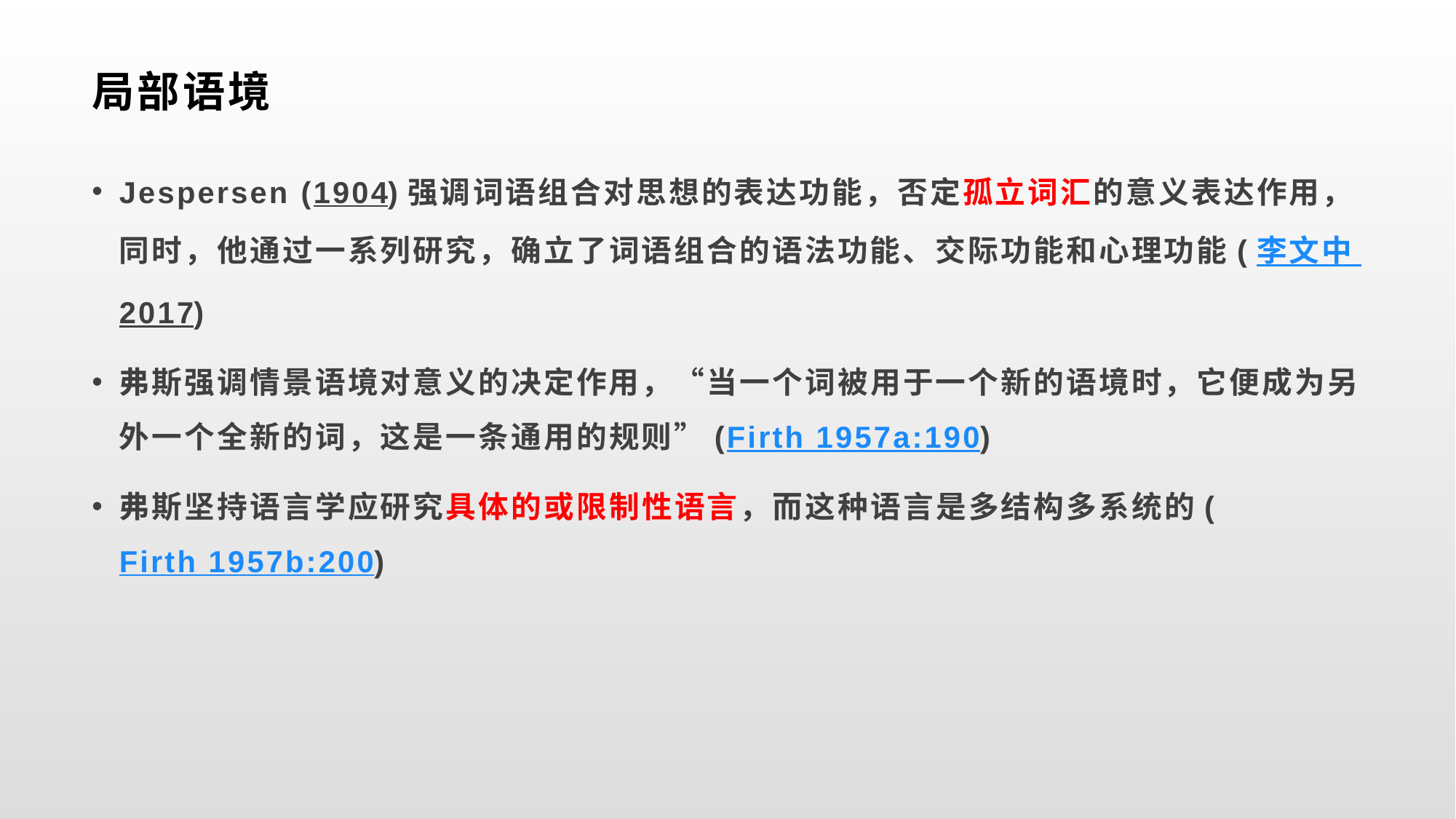

# 局部语境
Jespersen (1904)强调词语组合对思想的表达功能，否定孤立词汇的意义表达作用，同时，他通过一系列研究，确立了词语组合的语法功能、交际功能和心理功能(李文中 2017)
弗斯强调情景语境对意义的决定作用，“当一个词被用于一个新的语境时，它便成为另外一个全新的词，这是一条通用的规则”(Firth 1957a:190)
弗斯坚持语言学应研究具体的或限制性语言，而这种语言是多结构多系统的(Firth 1957b:200)